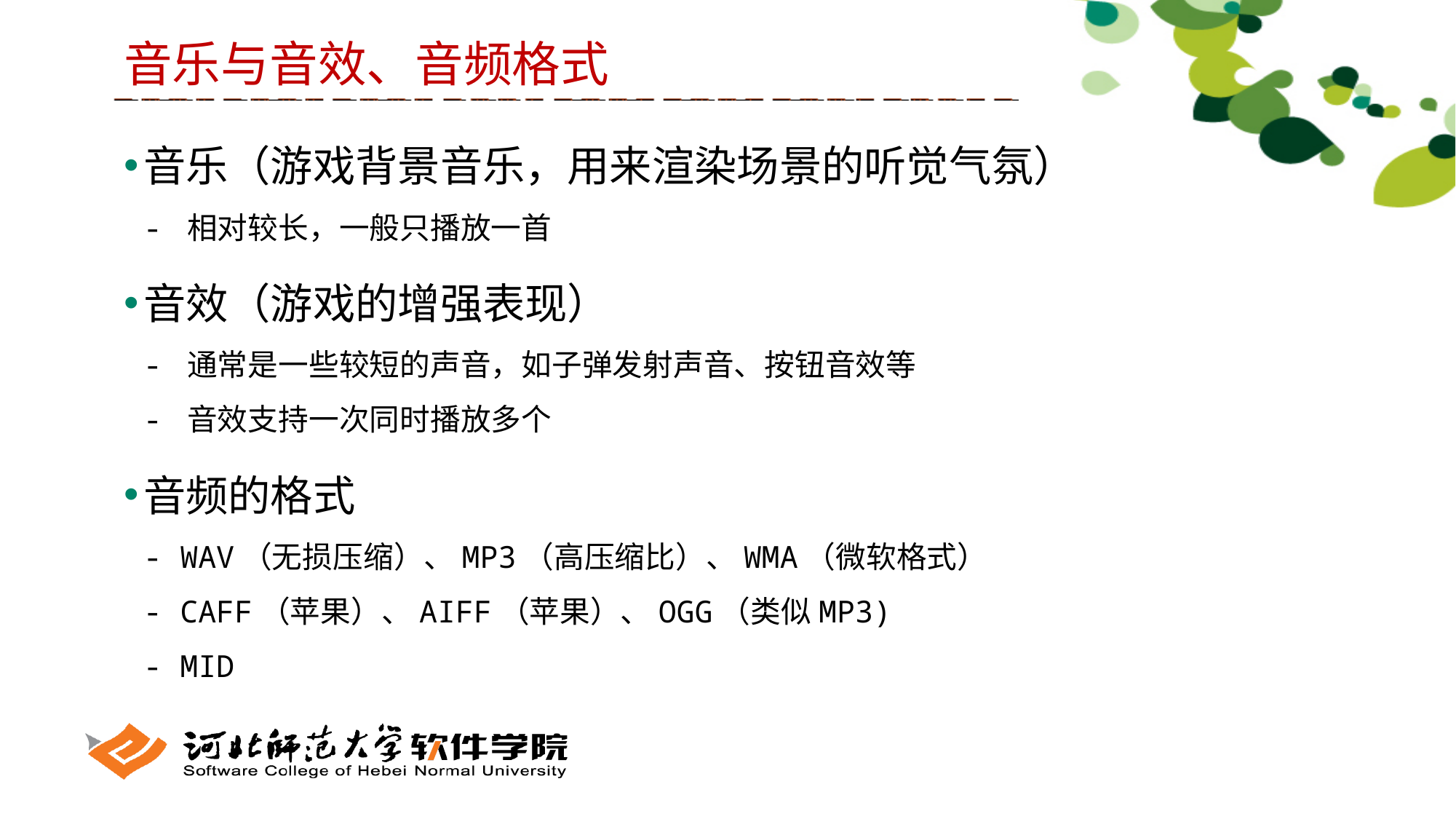

音乐与音效、音频格式
音乐（游戏背景音乐，用来渲染场景的听觉气氛）
- 相对较长，一般只播放一首
音效（游戏的增强表现）
- 通常是一些较短的声音，如子弹发射声音、按钮音效等
- 音效支持一次同时播放多个
音频的格式
- WAV（无损压缩）、MP3（高压缩比）、WMA（微软格式）
- CAFF（苹果）、AIFF（苹果）、OGG（类似MP3)
- MID